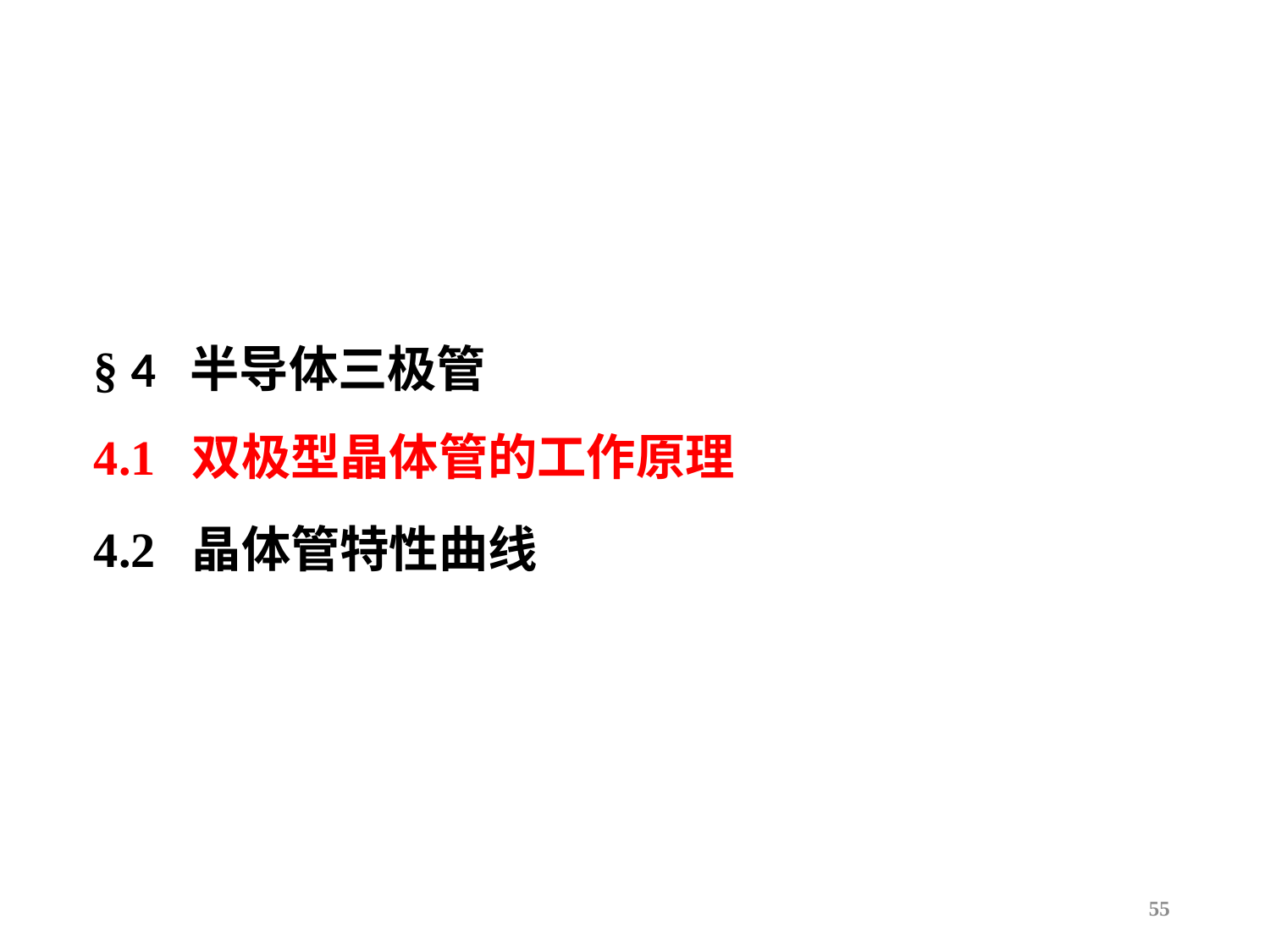

§ 4  半导体三极管
4.1  双极型晶体管的工作原理
4.2  晶体管特性曲线
55